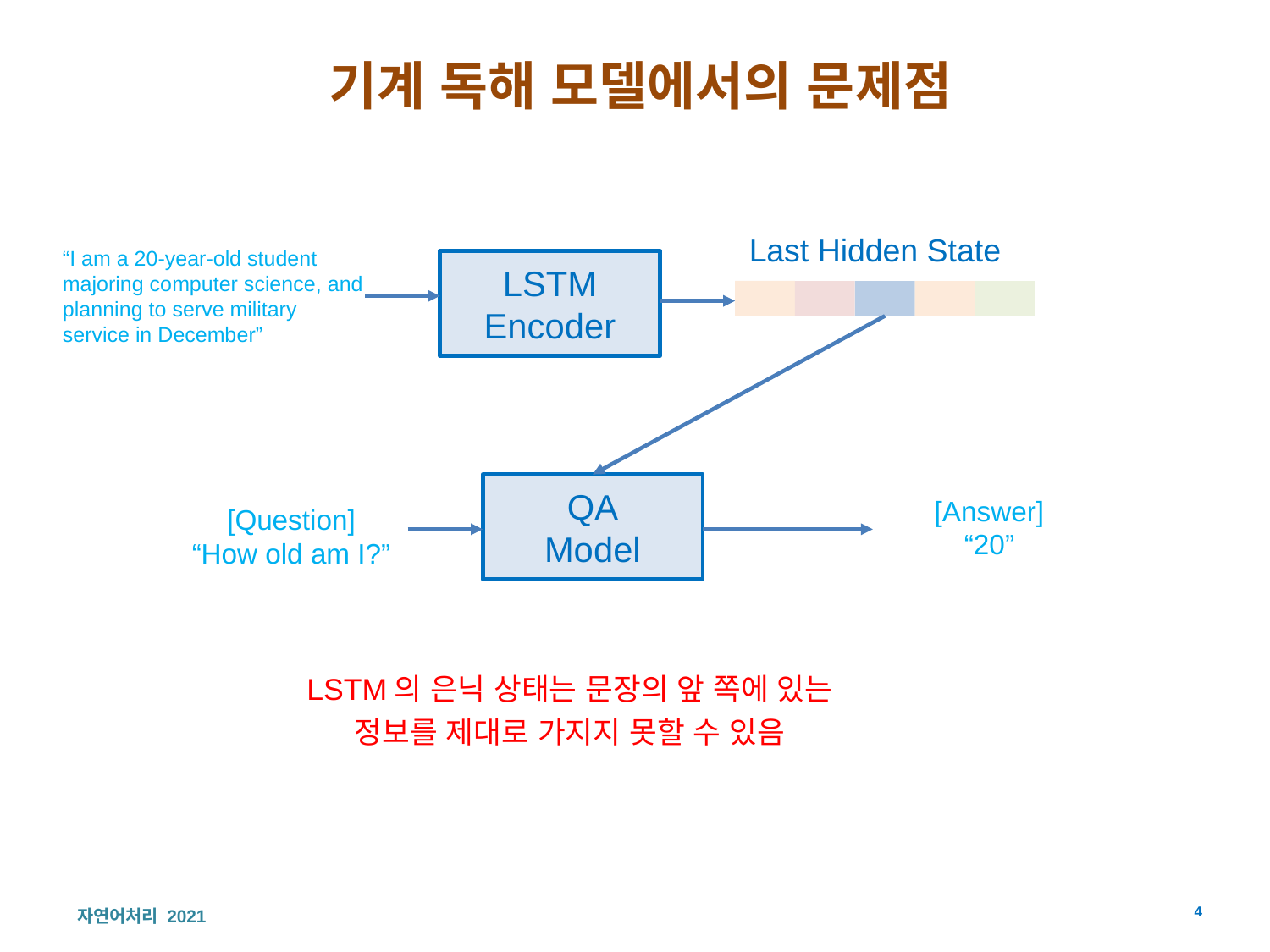

# 기계 독해 모델에서의 문제점
Last Hidden State
“I am a 20-year-old student majoring computer science, and planning to serve military service in December”
LSTM
Encoder

[Answer]
“20”
[Question]
“How old am I?”
QA
Model
LSTM의 은닉 상태는 문장의 앞 쪽에 있는 정보를 제대로 가지지 못할 수 있음